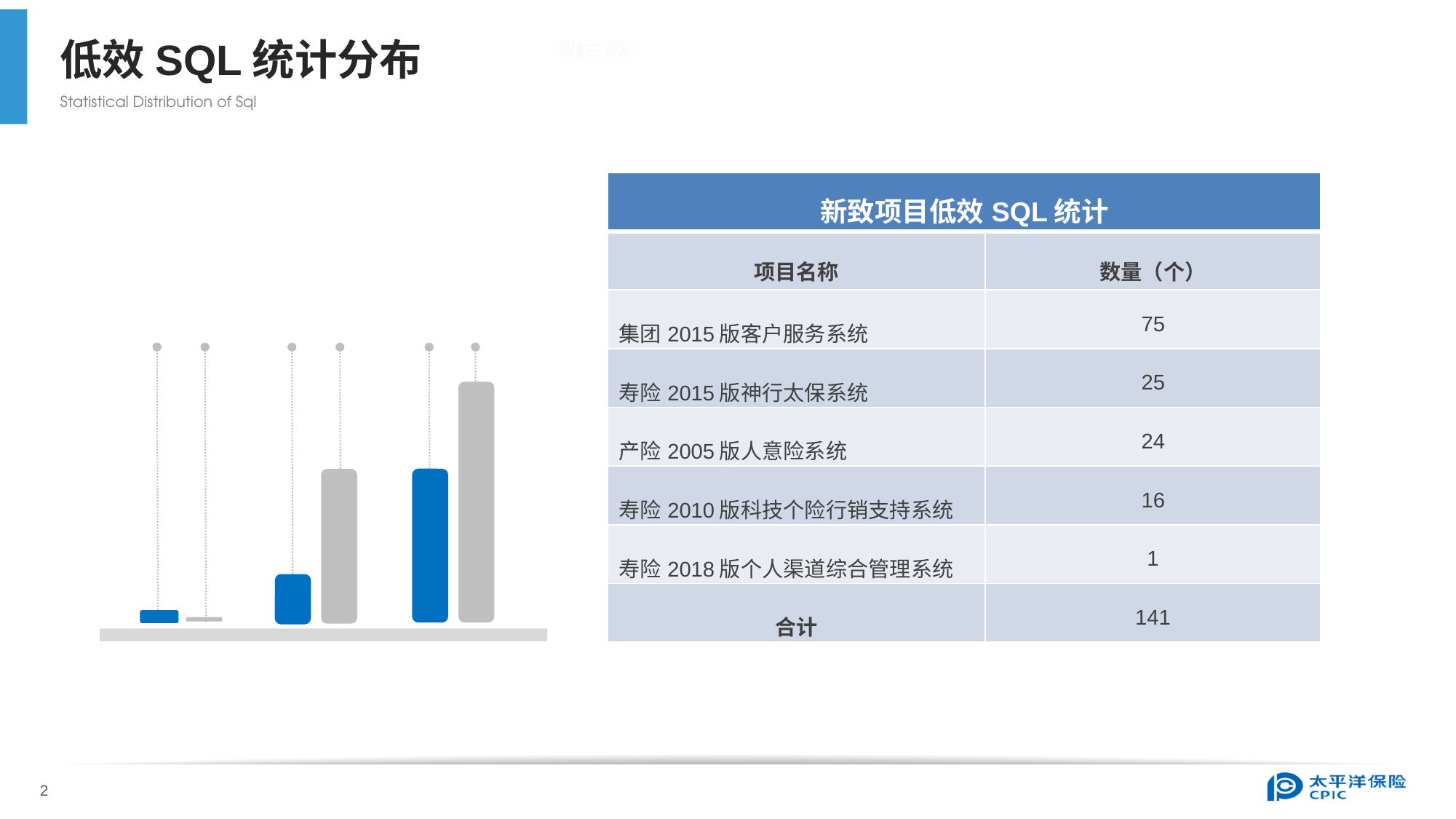

低效SQL统计分布
Statistical Distribution of Sql
情况
| 新致项目低效SQL统计 |  |
| --- | --- |
| 项目名称 | 数量（个） |
| 集团2015版客户服务系统 | 75 |
| 寿险2015版神行太保系统 | 25 |
| 产险2005版人意险系统 | 24 |
| 寿险2010版科技个险行销支持系统 | 16 |
| 寿险2018版个人渠道综合管理系统 | 1 |
| 合计 | 141 |